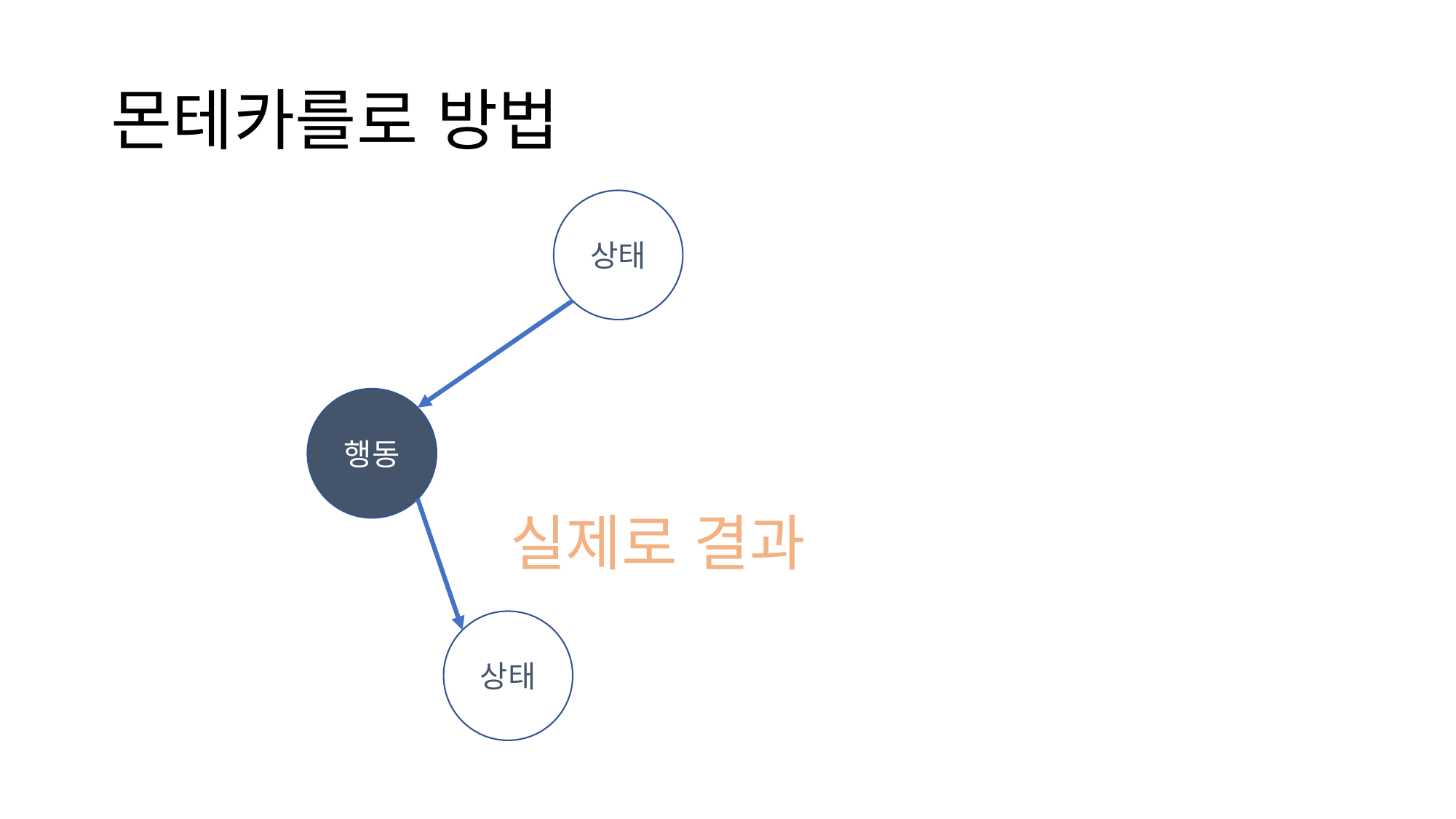

# 몬테카를로 방법
상태
행동
실제로 결과
상태